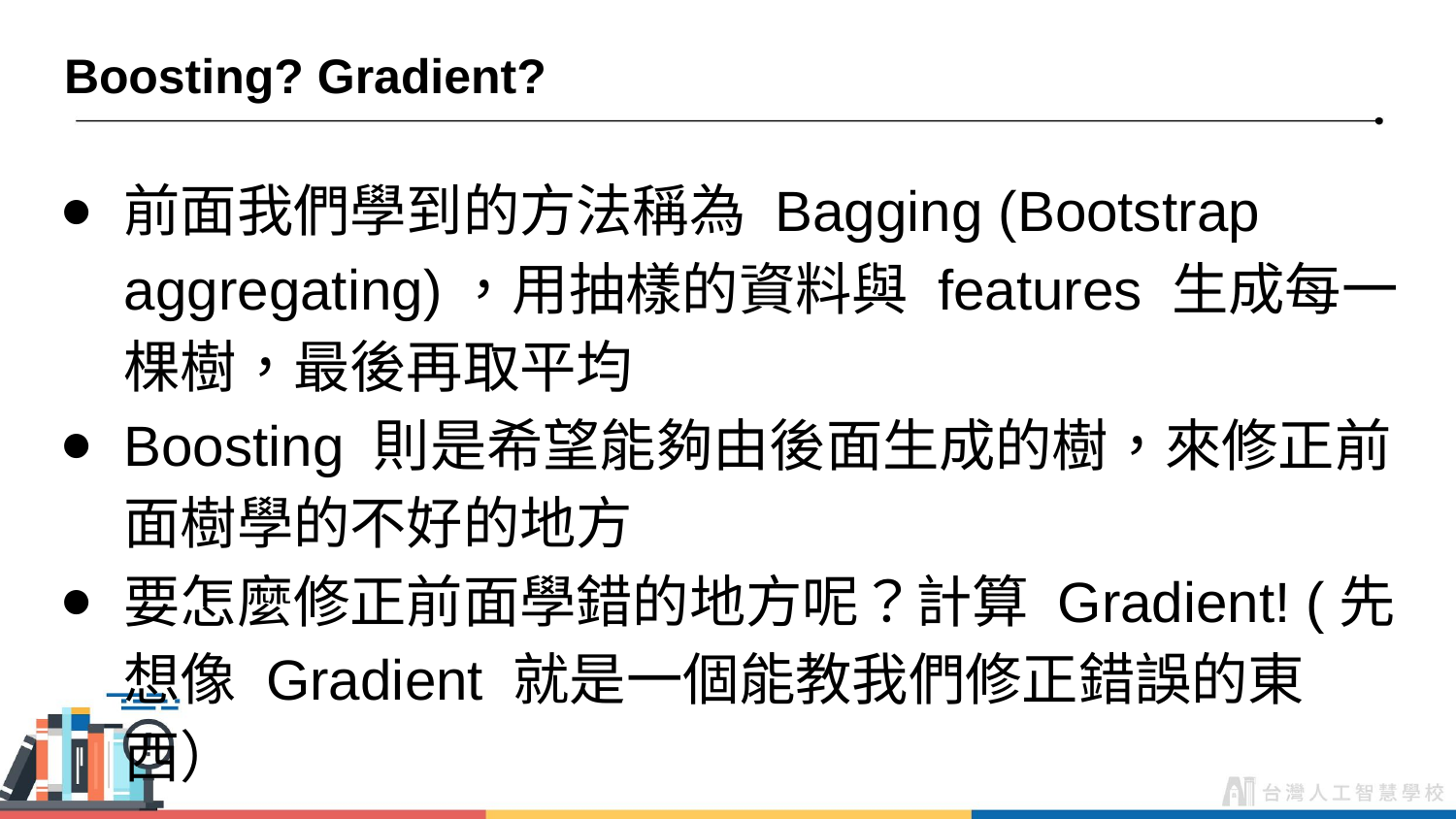

# Boosting? Gradient?
前面我們學到的方法稱為 Bagging (Bootstrap aggregating)，用抽樣的資料與 features 生成每一棵樹，最後再取平均
Boosting 則是希望能夠由後面生成的樹，來修正前面樹學的不好的地方
要怎麼修正前面學錯的地方呢？計算 Gradient! (先想像 Gradient 就是一個能教我們修正錯誤的東西）